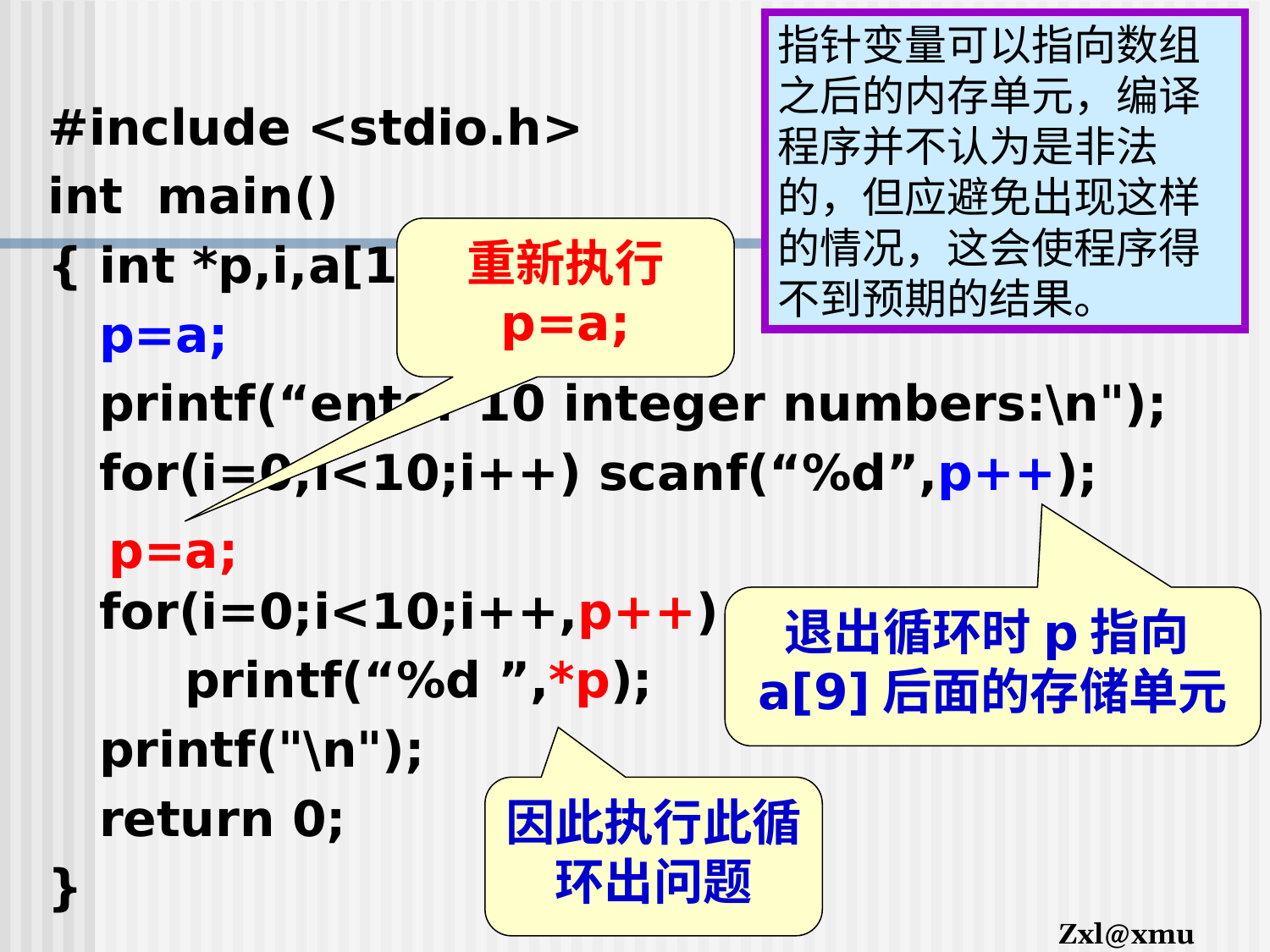

指针变量可以指向数组之后的内存单元，编译程序并不认为是非法的，但应避免出现这样的情况，这会使程序得不到预期的结果。
#include <stdio.h>
int  main()
{ int *p,i,a[10];
   p=a;
   printf(“enter 10 integer numbers:\n");
   for(i=0;i<10;i++) scanf(“%d”,p++);

   for(i=0;i<10;i++,p++)
        printf(“%d ”,*p);
   printf("\n");
   return 0;
}
重新执行
p=a;
p=a;
退出循环时p指向a[9]后面的存储单元
因此执行此循环出问题